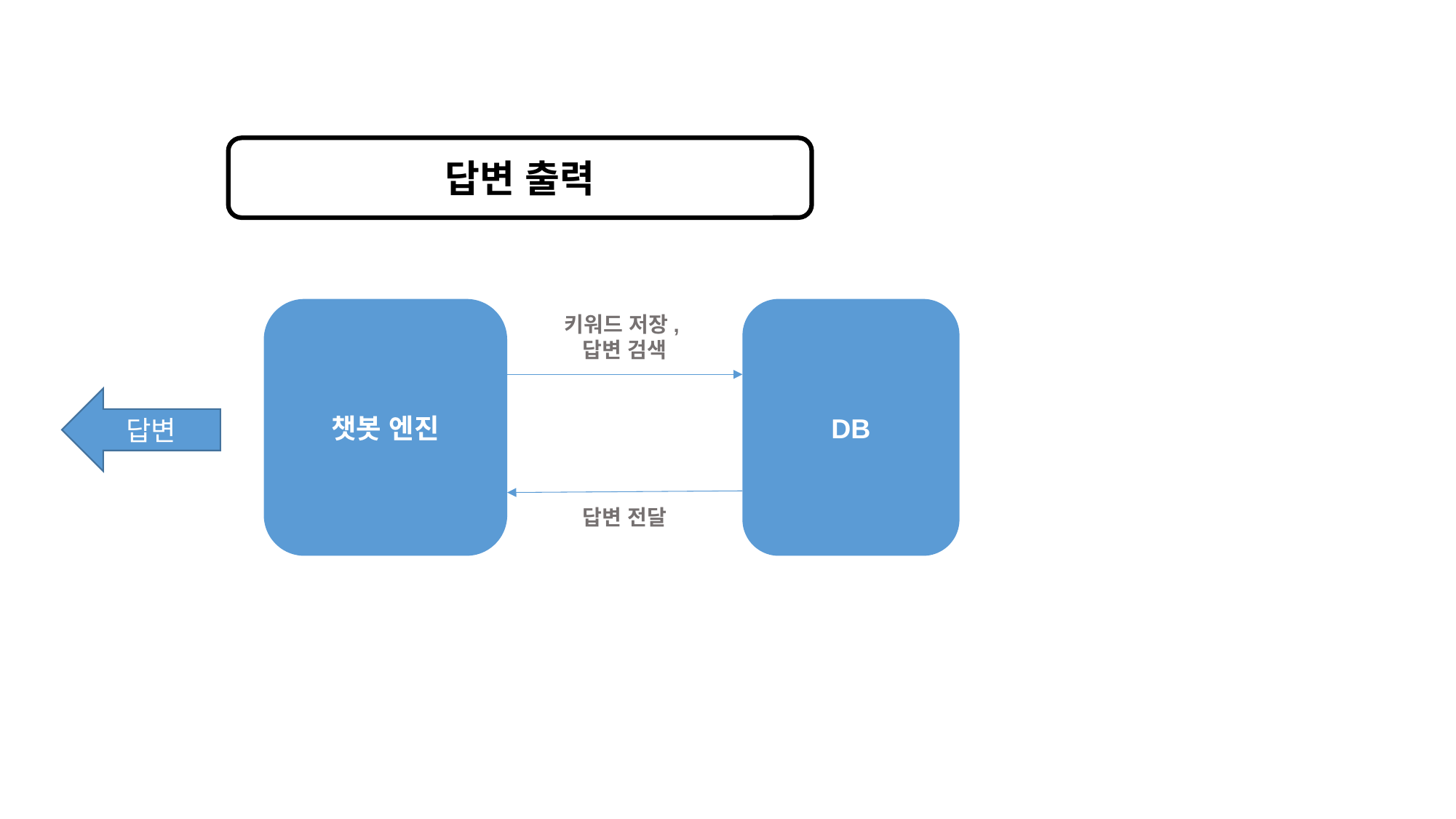

답변 출력
챗봇 엔진
DB
키워드 저장,
답변 검색
답변
답변 전달